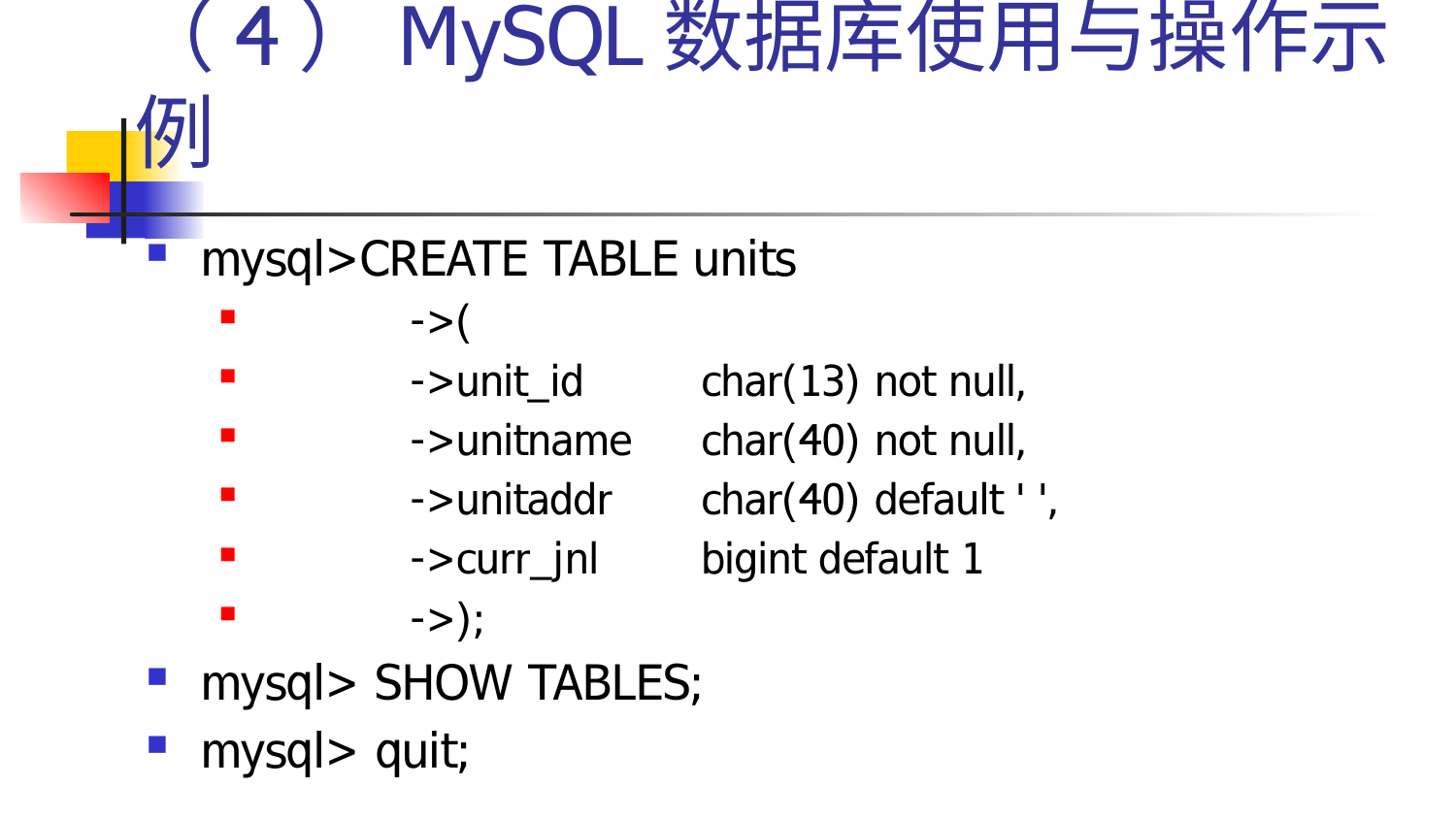

# （4）MySQL数据库使用与操作示例
mysql>CREATE TABLE units
	->(
	->unit_id	char(13) not null,
	->unitname	char(40) not null,
	->unitaddr	char(40) default ' ',
	->curr_jnl	bigint default 1
	->);
mysql> SHOW TABLES;
mysql> quit;